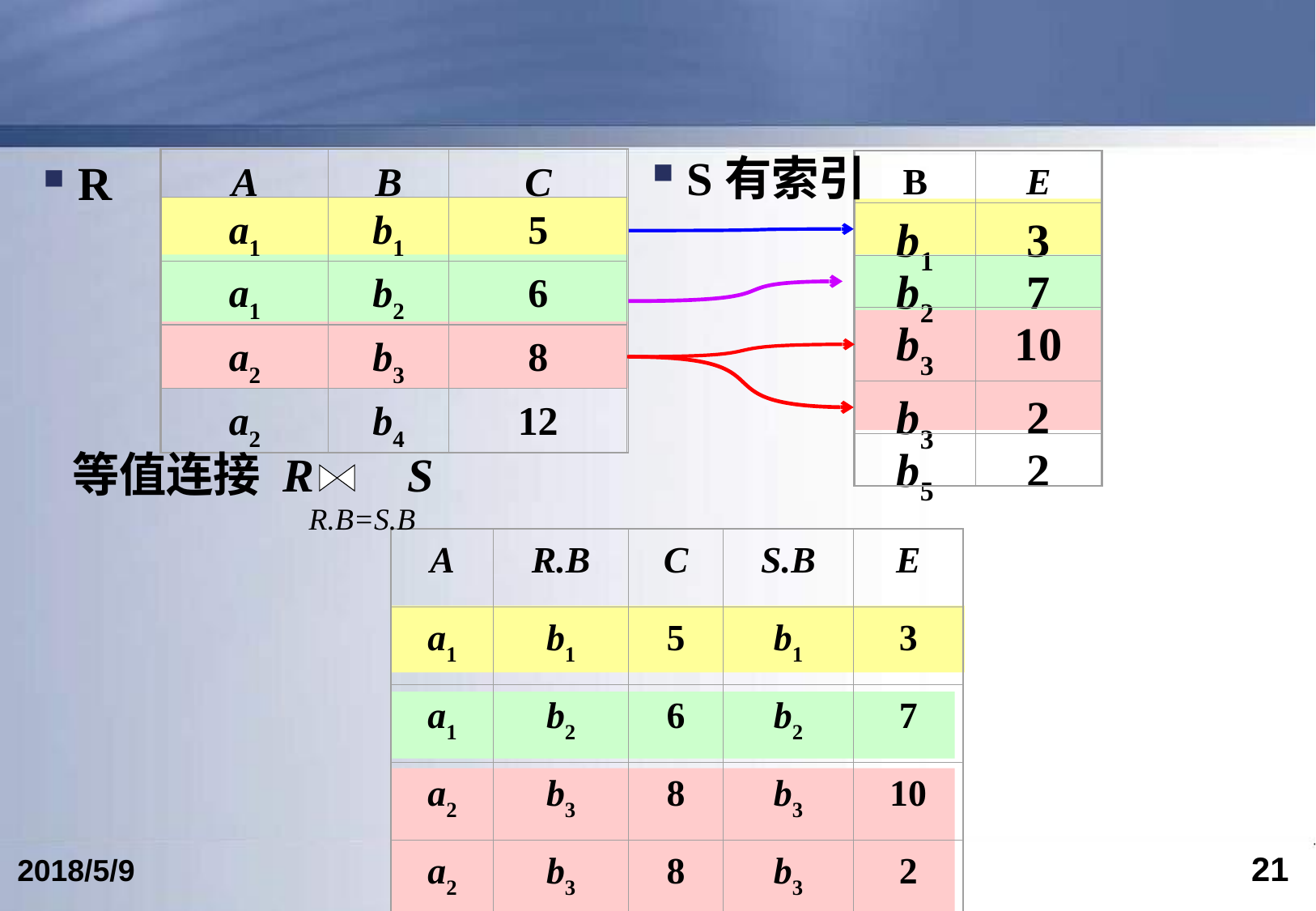

A

B

C

a1

b1

5

a1

b2

6

a2

b3

8

a2

b4

12

B

E

b1

3

b2

7

b3

10

b3

2

b5

2

S有索引
R

   等值连接 R        S
R.B=S.B

A

R.B

C

S.B

E

a1

b1

5

b1

3

a1

b2

6

b2

7

a2

b3

8

b3

10

a2

b3

8

b3

2

21
2018/5/9